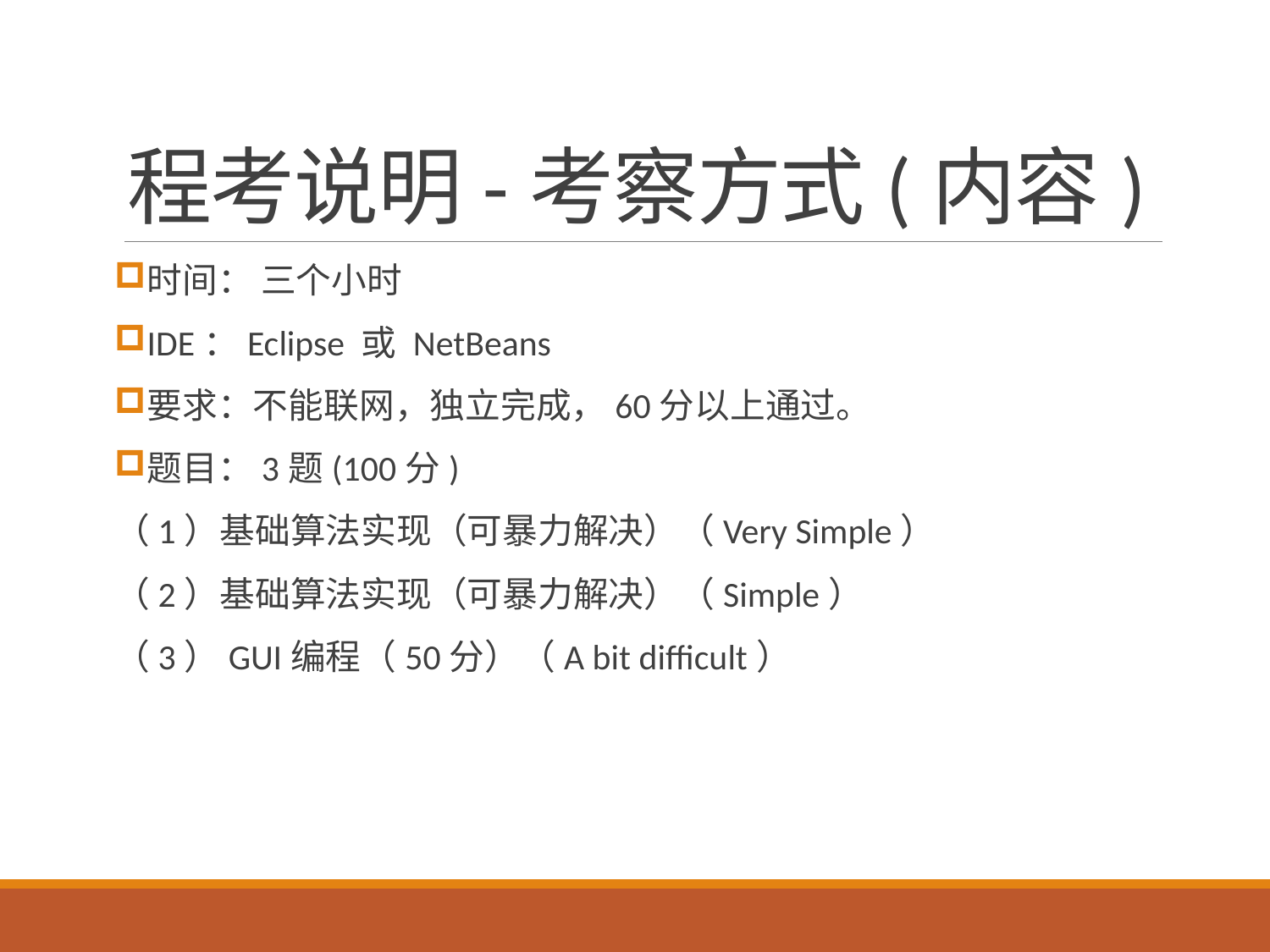

# 程考说明-考察方式(内容)
时间： 三个小时
IDE：Eclipse 或 NetBeans
要求：不能联网，独立完成，60分以上通过。
题目：3题(100分)
（1）基础算法实现（可暴力解决）（Very Simple）
（2）基础算法实现（可暴力解决）（Simple）
（3）GUI编程（50分）（A bit difficult）